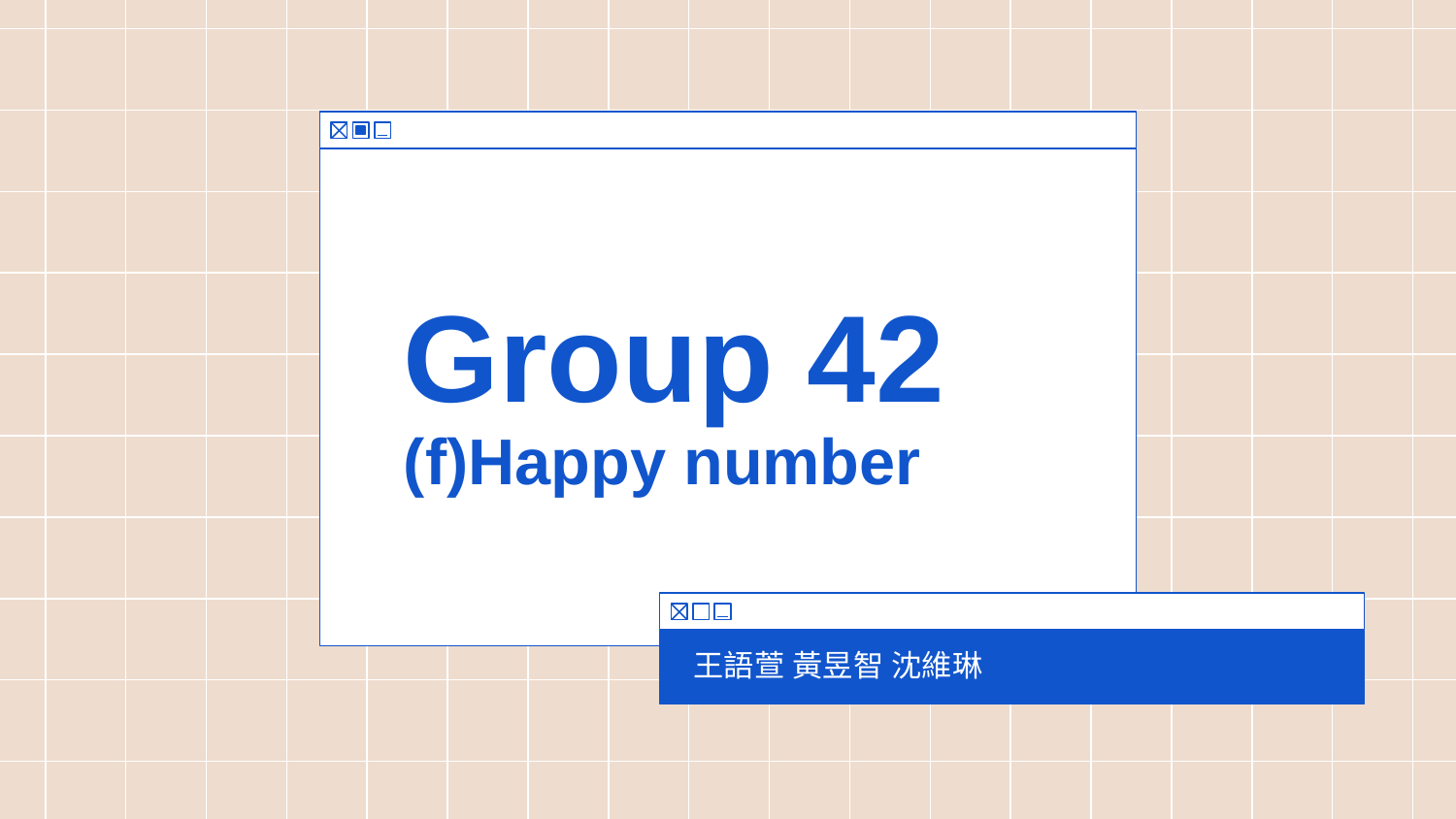

# Group 42 (f)Happy number

王語萱 黃昱智 沈維琳